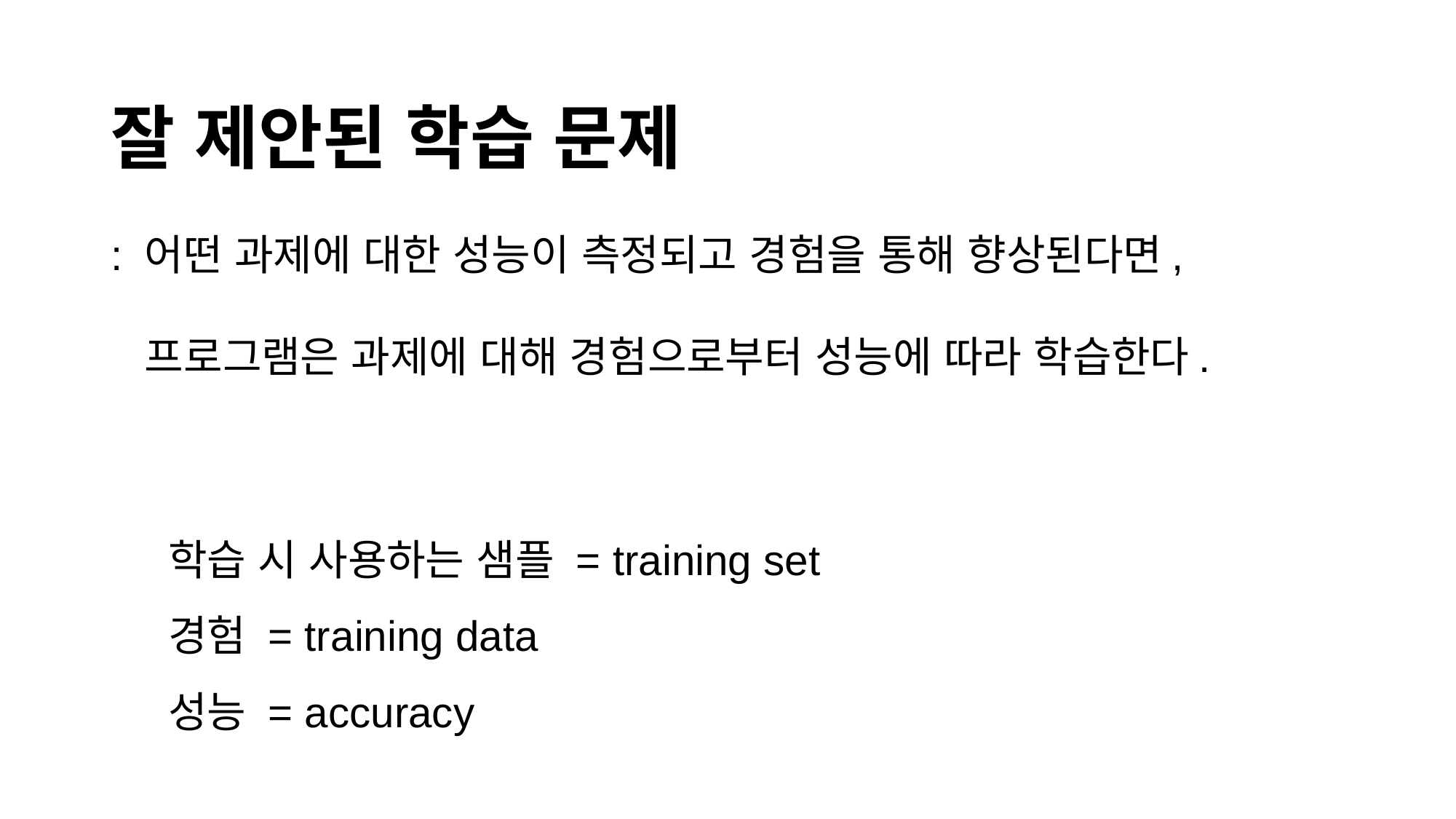

잘 제안된 학습 문제
: 어떤 과제에 대한 성능이 측정되고 경험을 통해 향상된다면,
  프로그램은 과제에 대해 경험으로부터 성능에 따라 학습한다.

    학습 시 사용하는 샘플 = training set
    경험 = training data
    성능 = accuracy